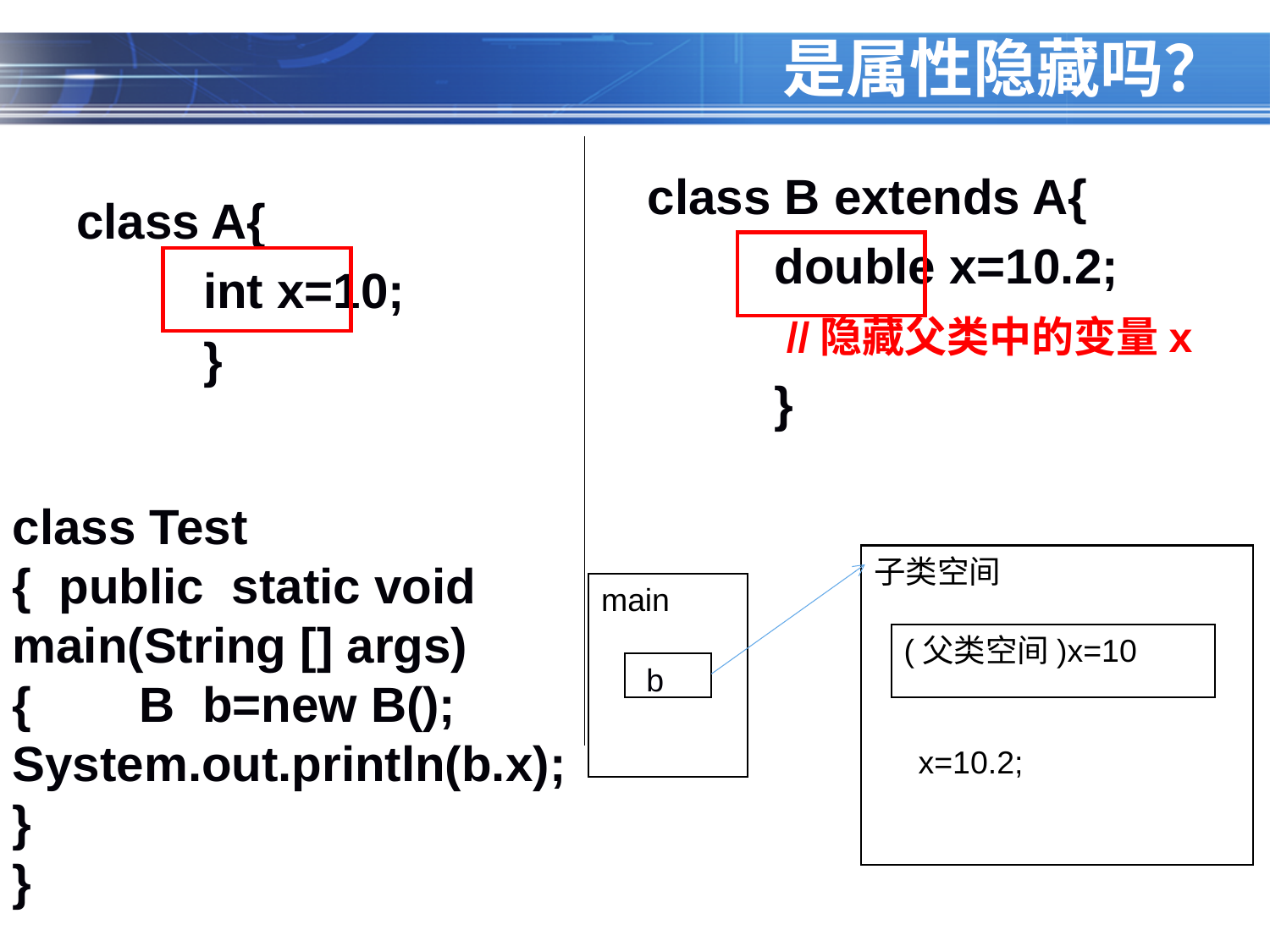

# 是属性隐藏吗？
class B extends A{
	double x=10.2;
	 //隐藏父类中的变量x
	}
class A{
	int x=10;
	}

class Test
{  public  static void main(String [] args)
{	B  b=new B();     System.out.println(b.x);
}
}
子类空间

     x=10.2;
main
(父类空间)x=10
 b